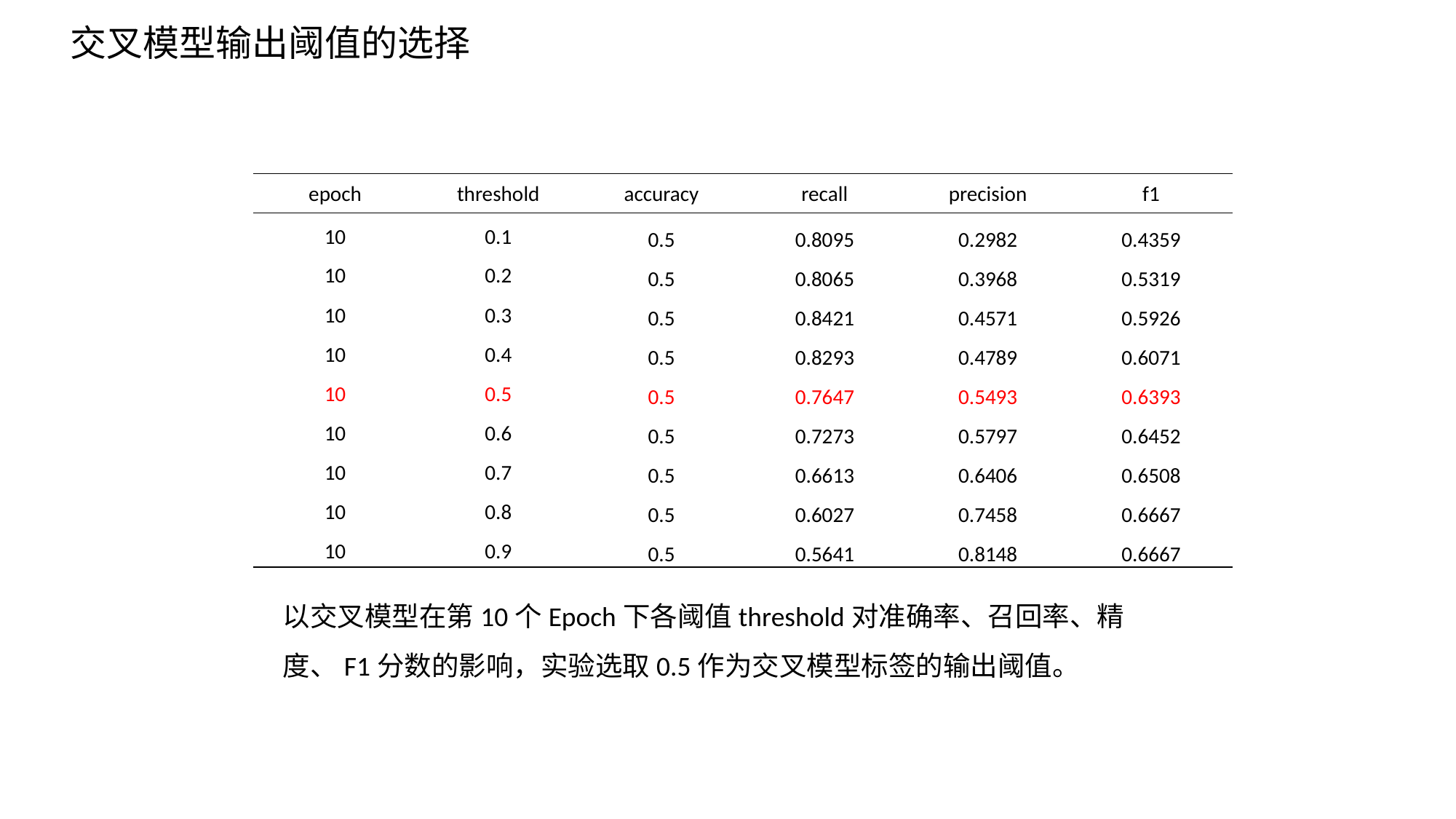

交叉模型输出阈值的选择

| epoch | threshold | accuracy | recall | precision | f1 |
| --- | --- | --- | --- | --- | --- |
| 10 | 0.1 | 0.5 | 0.8095 | 0.2982 | 0.4359 |
| 10 | 0.2 | 0.5 | 0.8065 | 0.3968 | 0.5319 |
| 10 | 0.3 | 0.5 | 0.8421 | 0.4571 | 0.5926 |
| 10 | 0.4 | 0.5 | 0.8293 | 0.4789 | 0.6071 |
| 10 | 0.5 | 0.5 | 0.7647 | 0.5493 | 0.6393 |
| 10 | 0.6 | 0.5 | 0.7273 | 0.5797 | 0.6452 |
| 10 | 0.7 | 0.5 | 0.6613 | 0.6406 | 0.6508 |
| 10 | 0.8 | 0.5 | 0.6027 | 0.7458 | 0.6667 |
| 10 | 0.9 | 0.5 | 0.5641 | 0.8148 | 0.6667 |
以交叉模型在第10个Epoch下各阈值threshold对准确率、召回率、精度、F1分数的影响，实验选取0.5作为交叉模型标签的输出阈值。